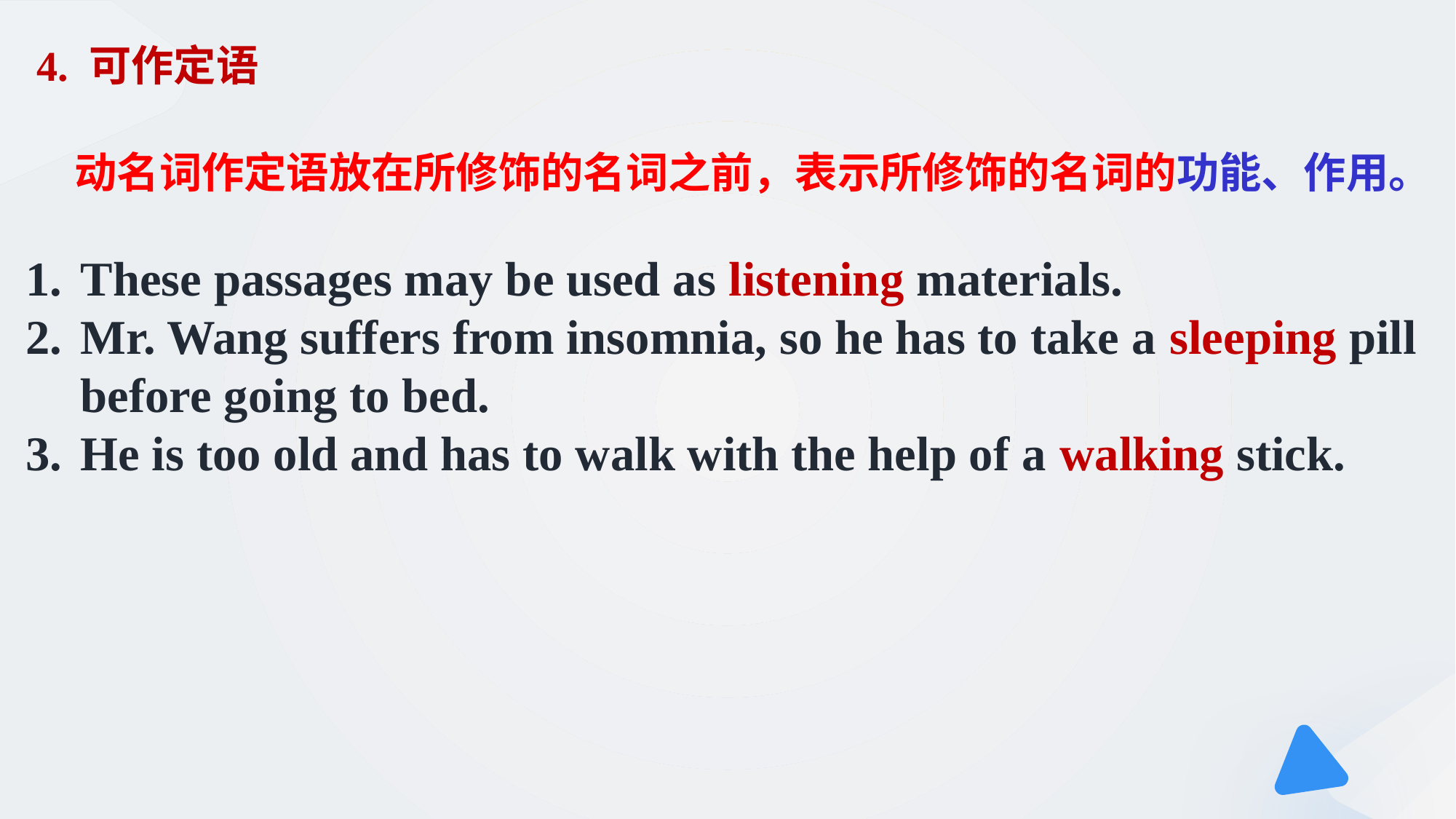

4. 可作定语
    动名词作定语放在所修饰的名词之前，表示所修饰的名词的功能、作用。

These passages may be used as listening materials.
Mr. Wang suffers from insomnia, so he has to take a sleeping pill before going to bed.
He is too old and has to walk with the help of a walking stick.